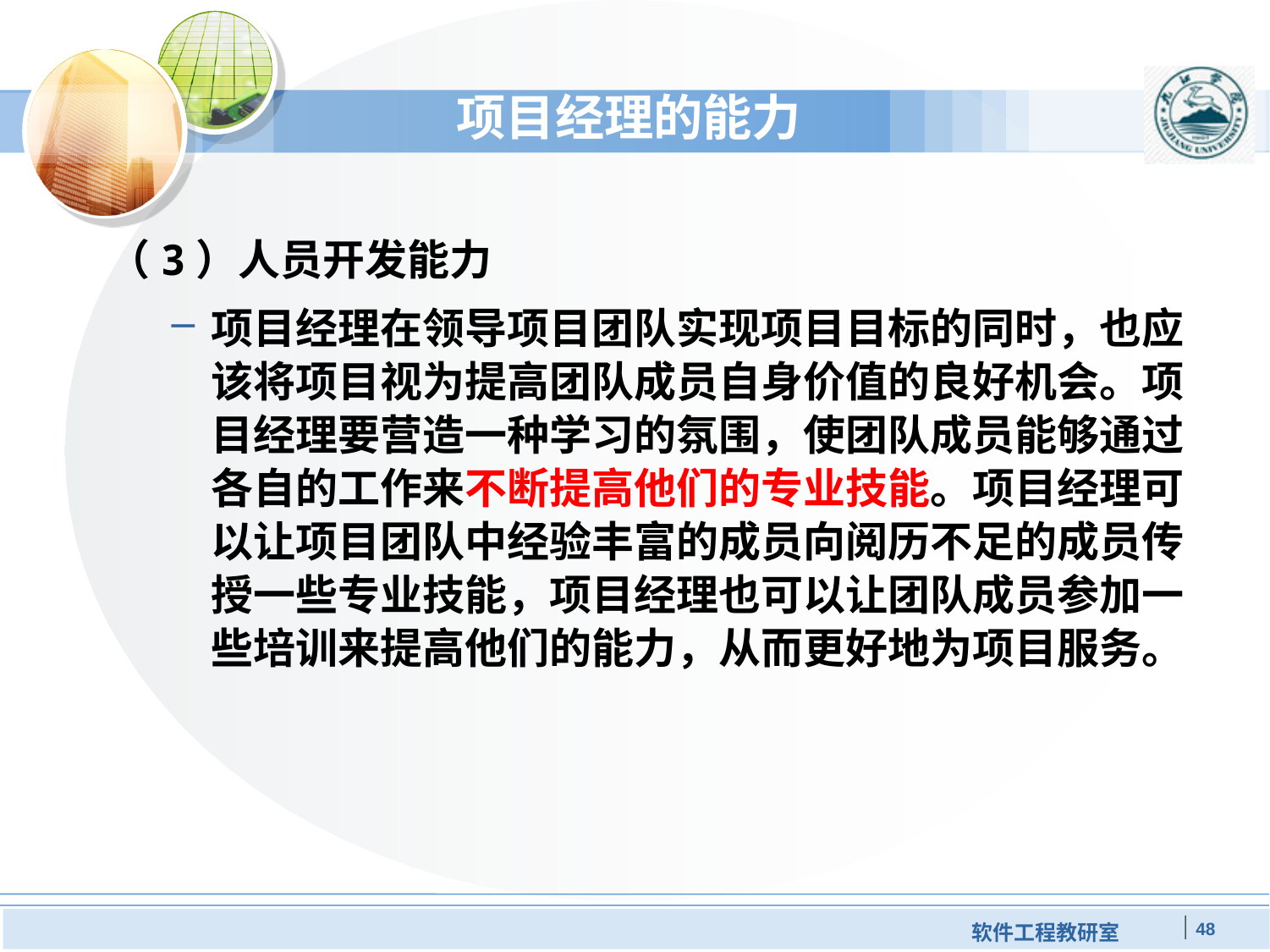

# 项目经理的能力
（3）人员开发能力
项目经理在领导项目团队实现项目目标的同时，也应该将项目视为提高团队成员自身价值的良好机会。项目经理要营造一种学习的氛围，使团队成员能够通过各自的工作来不断提高他们的专业技能。项目经理可以让项目团队中经验丰富的成员向阅历不足的成员传授一些专业技能，项目经理也可以让团队成员参加一些培训来提高他们的能力，从而更好地为项目服务。